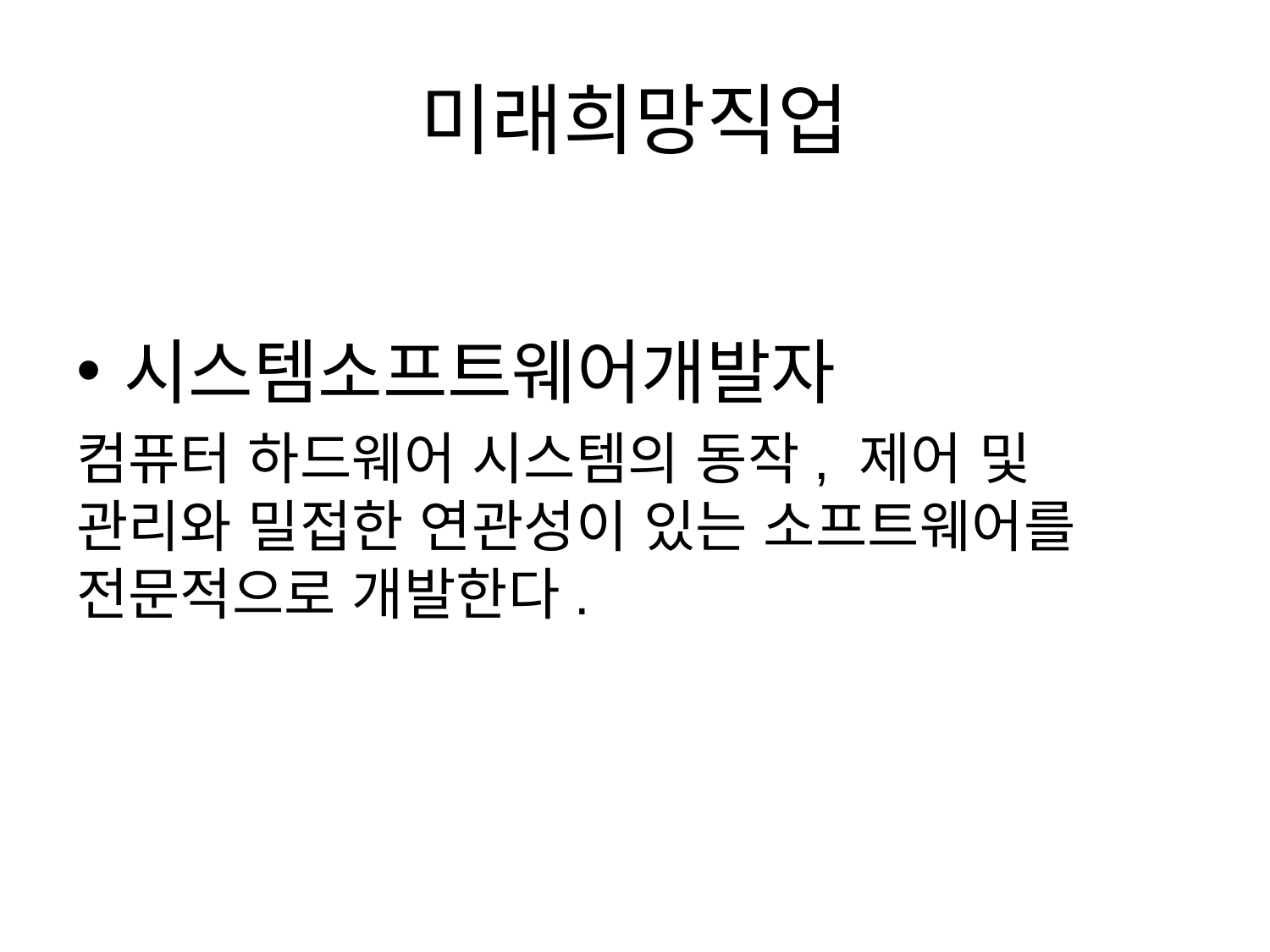

# 미래희망직업

시스템소프트웨어개발자
컴퓨터 하드웨어 시스템의 동작, 제어 및 관리와 밀접한 연관성이 있는 소프트웨어를 전문적으로 개발한다.